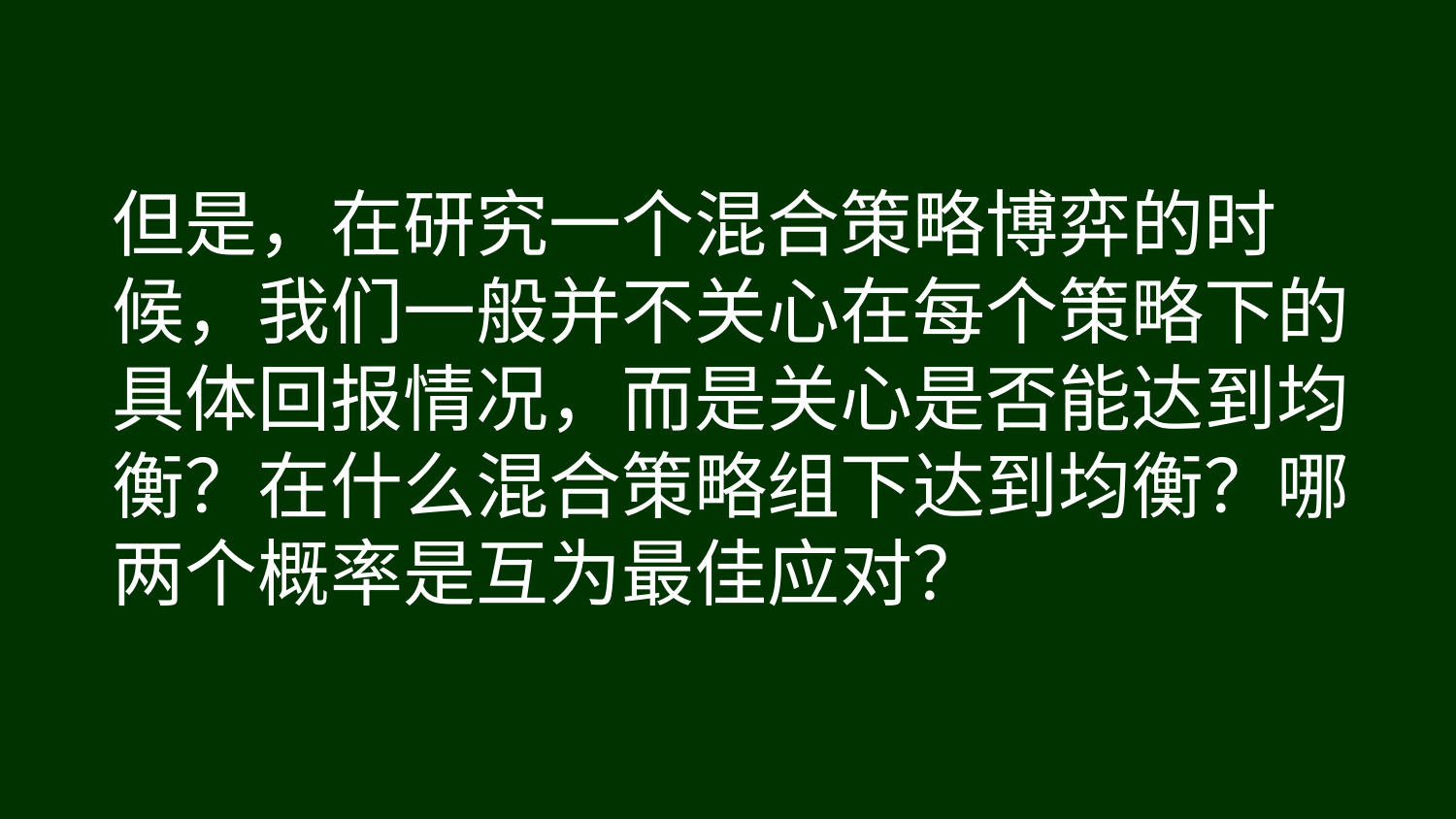

# 但是，在研究一个混合策略博弈的时候，我们一般并不关心在每个策略下的具体回报情况，而是关心是否能达到均衡？在什么混合策略组下达到均衡？哪两个概率是互为最佳应对？